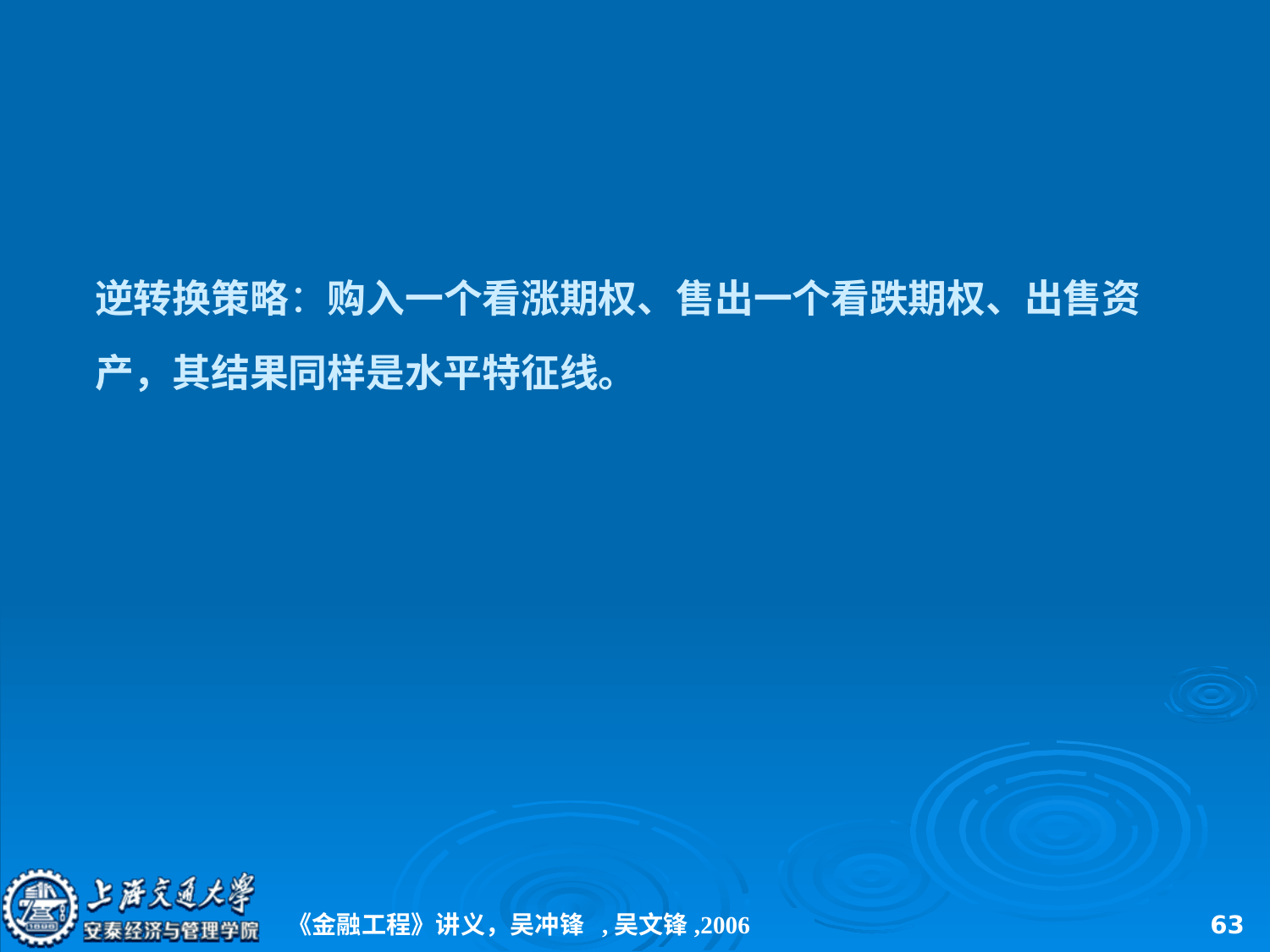

逆转换策略：购入一个看涨期权、售出一个看跌期权、出售资产，其结果同样是水平特征线。